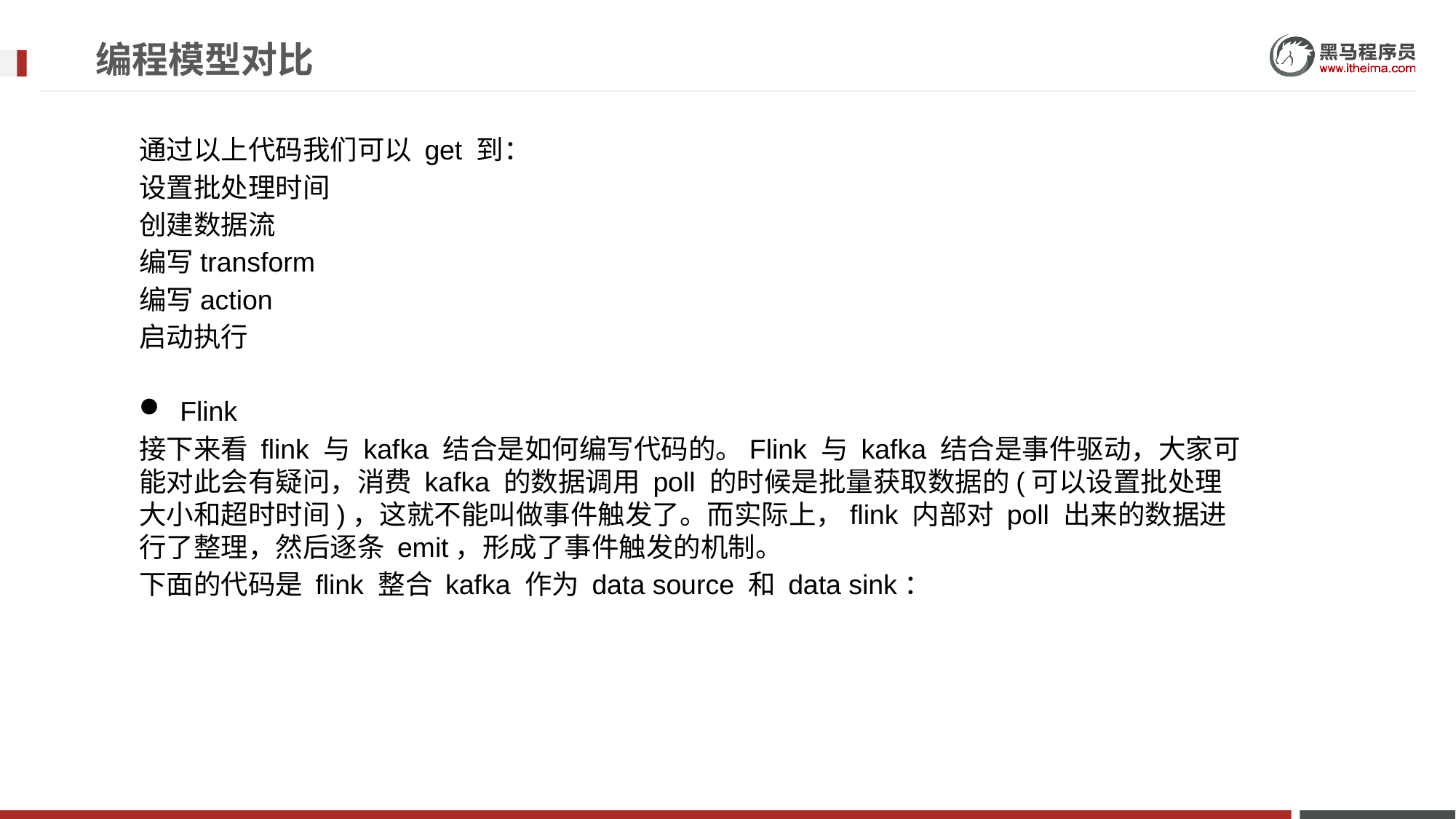

# 编程模型对比

通过以上代码我们可以 get 到：
设置批处理时间
创建数据流
编写transform
编写action
启动执行

Flink
接下来看 flink 与 kafka 结合是如何编写代码的。Flink 与 kafka 结合是事件驱动，大家可能对此会有疑问，消费 kafka 的数据调用 poll 的时候是批量获取数据的(可以设置批处理大小和超时时间)，这就不能叫做事件触发了。而实际上，flink 内部对 poll 出来的数据进行了整理，然后逐条 emit，形成了事件触发的机制。
下面的代码是 flink 整合 kafka 作为 data source 和 data sink：